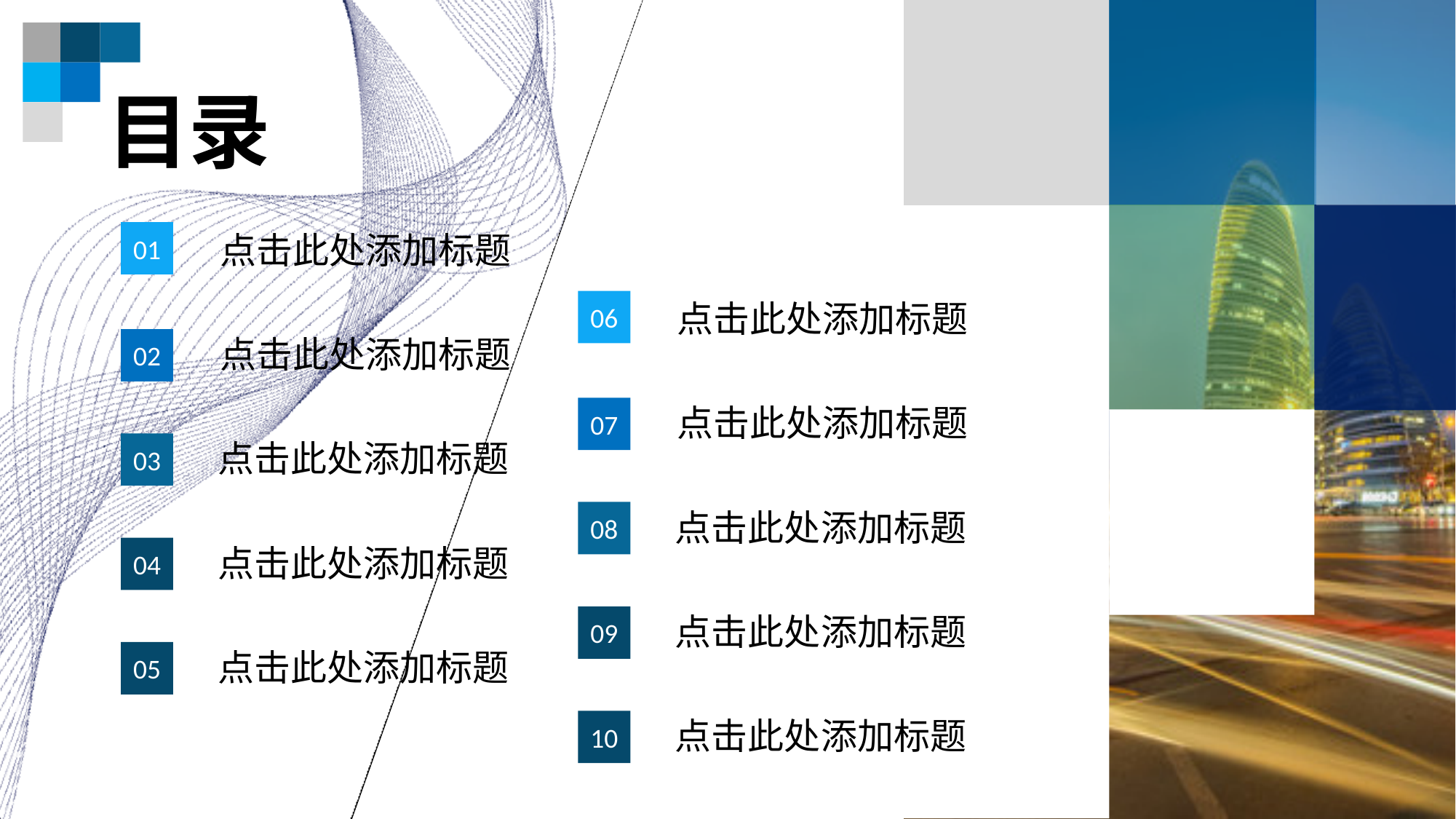

目录
01
点击此处添加标题
点击此处添加标题
02
点击此处添加标题
03
点击此处添加标题
04
点击此处添加标题
05
06
点击此处添加标题
点击此处添加标题
07
点击此处添加标题
08
点击此处添加标题
09
点击此处添加标题
10